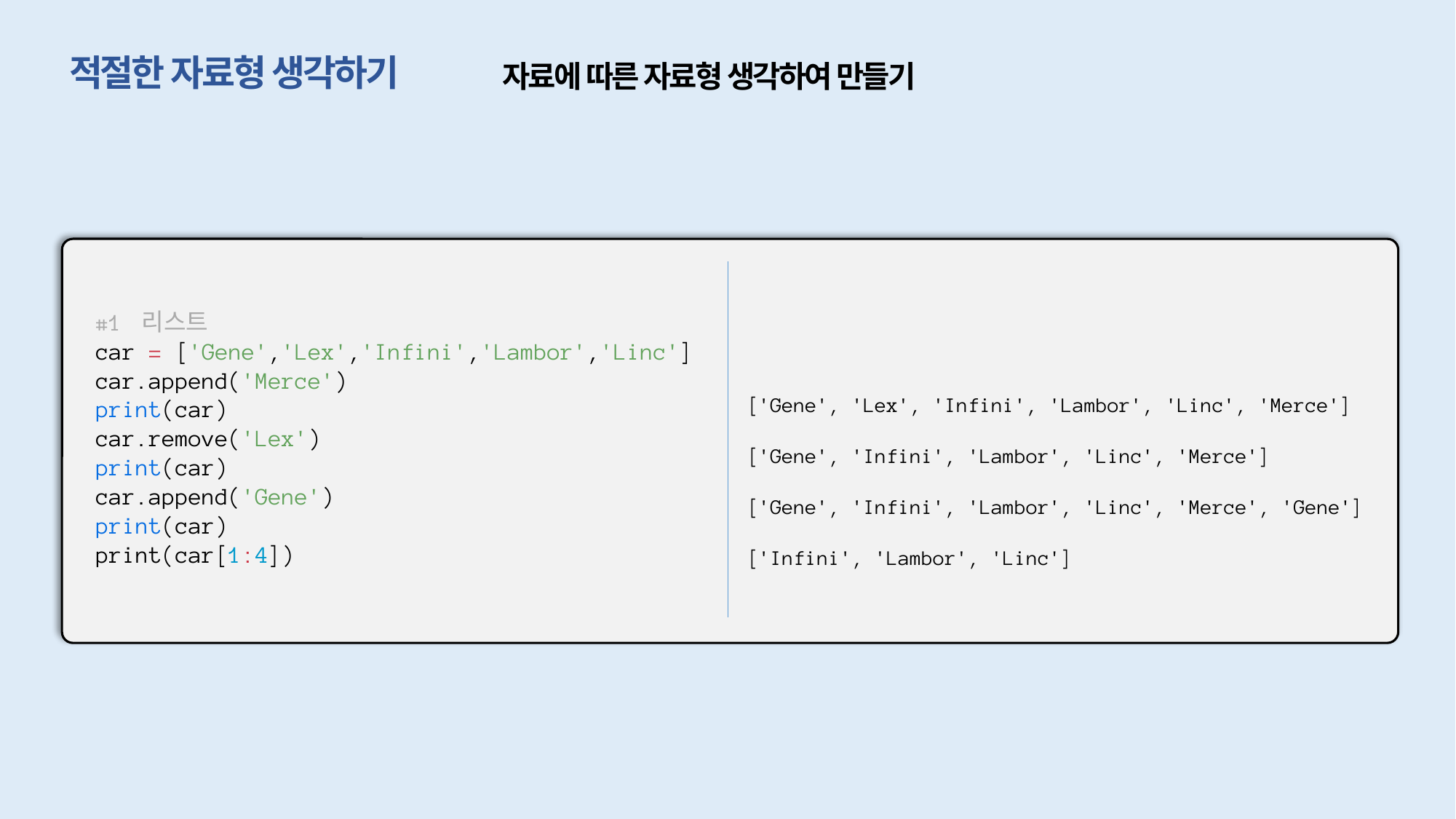

적절한 자료형 생각하기
자료에 따른 자료형 생각하여 만들기

#1 리스트
car = ['Gene','Lex','Infini','Lambor','Linc']
car.append('Merce')
print(car)
car.remove('Lex')
print(car)
car.append('Gene')
print(car)
print(car[1:4])
['Gene', 'Lex', 'Infini', 'Lambor', 'Linc', 'Merce']

['Gene', 'Infini', 'Lambor', 'Linc', 'Merce']

['Gene', 'Infini', 'Lambor', 'Linc', 'Merce', 'Gene']

['Infini', 'Lambor', 'Linc']